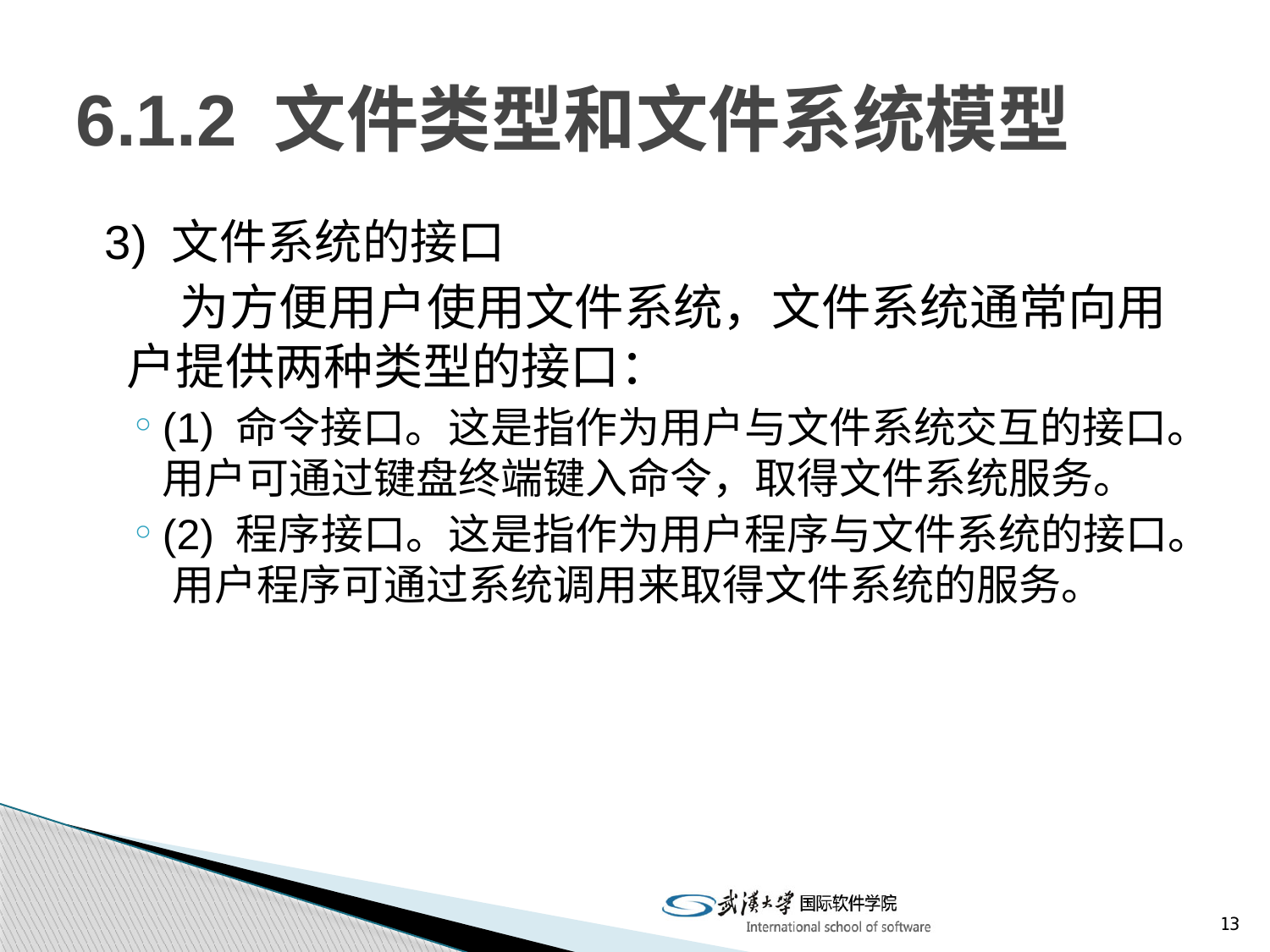

# 6.1.2 文件类型和文件系统模型
 3) 文件系统的接口
       为方便用户使用文件系统，文件系统通常向用户提供两种类型的接口：
(1) 命令接口。这是指作为用户与文件系统交互的接口。用户可通过键盘终端键入命令，取得文件系统服务。
(2) 程序接口。这是指作为用户程序与文件系统的接口。 用户程序可通过系统调用来取得文件系统的服务。
13